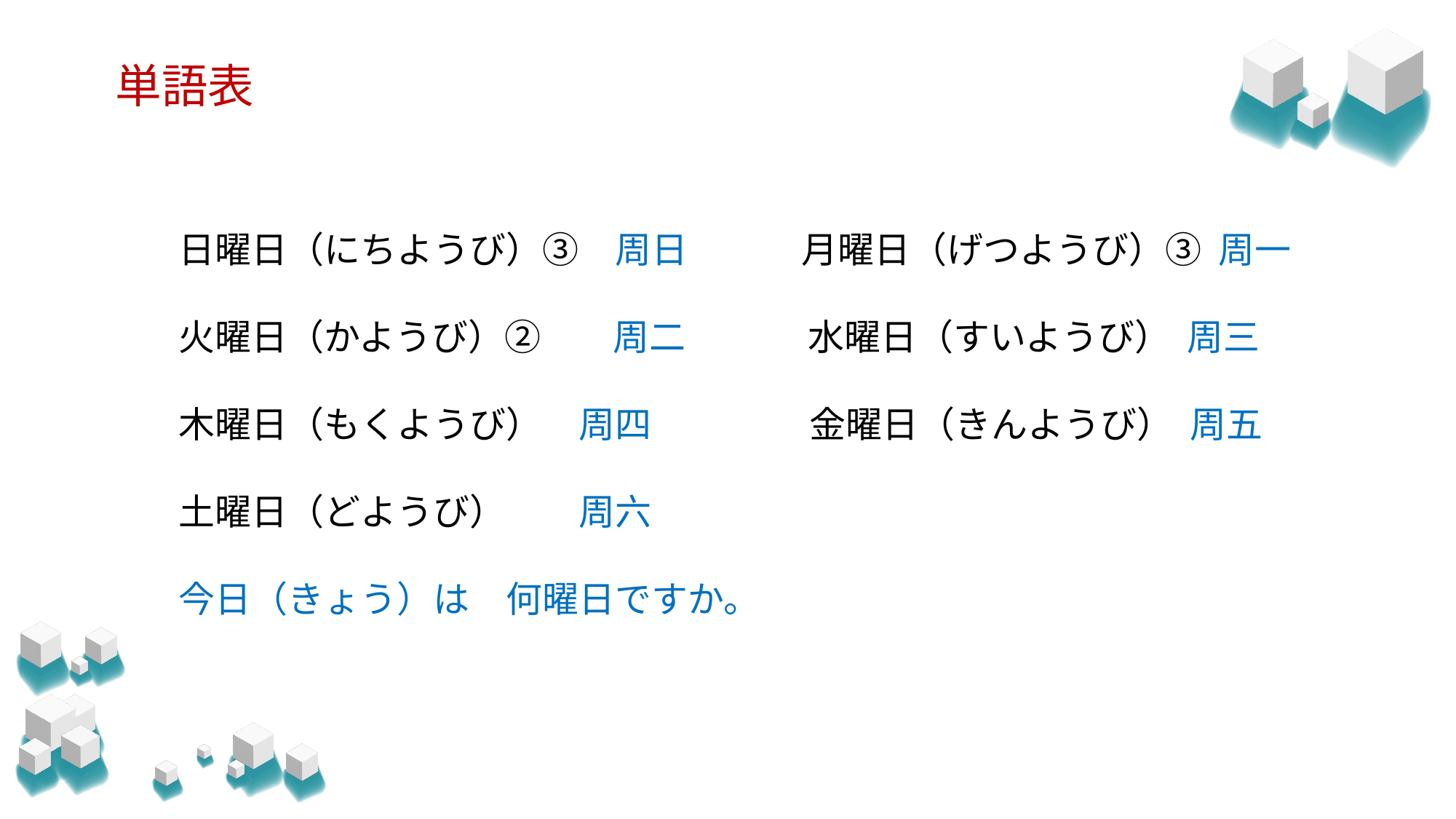

# 単語表
日曜日（にちようび）③　周日     　　月曜日（げつようび）③  周一
火曜日（かようび）②　　周二     　 　水曜日（すいようび）  周三
木曜日（もくようび）　周四     　 　　金曜日（きんようび）  周五
土曜日（どようび）　　周六
今日（きょう）は　何曜日ですか。